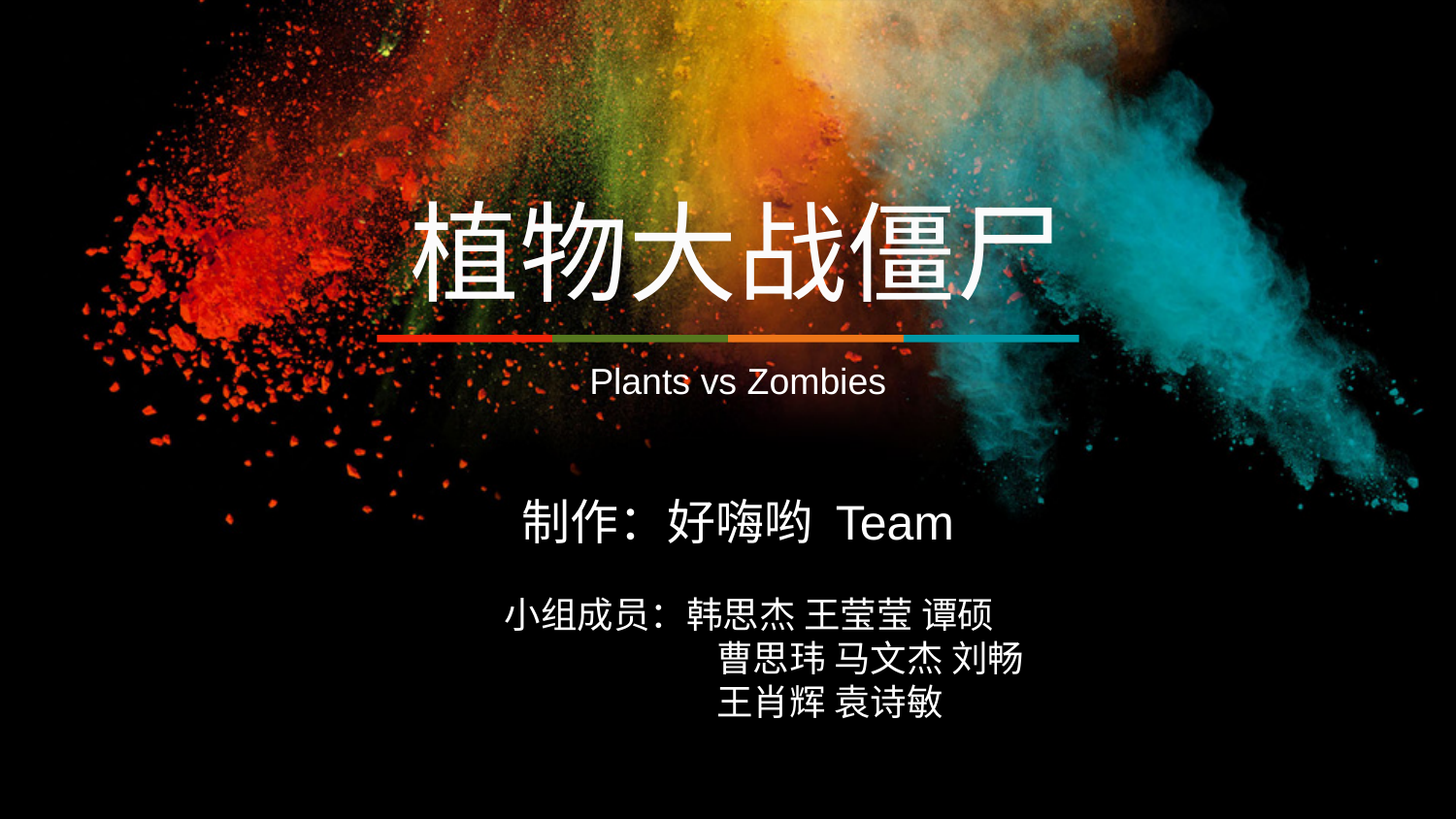

植物大战僵尸

Plants vs Zombies
制作：好嗨哟 Team
小组成员：韩思杰 王莹莹 谭硕
	       曹思玮 马文杰 刘畅
	       王肖辉 袁诗敏